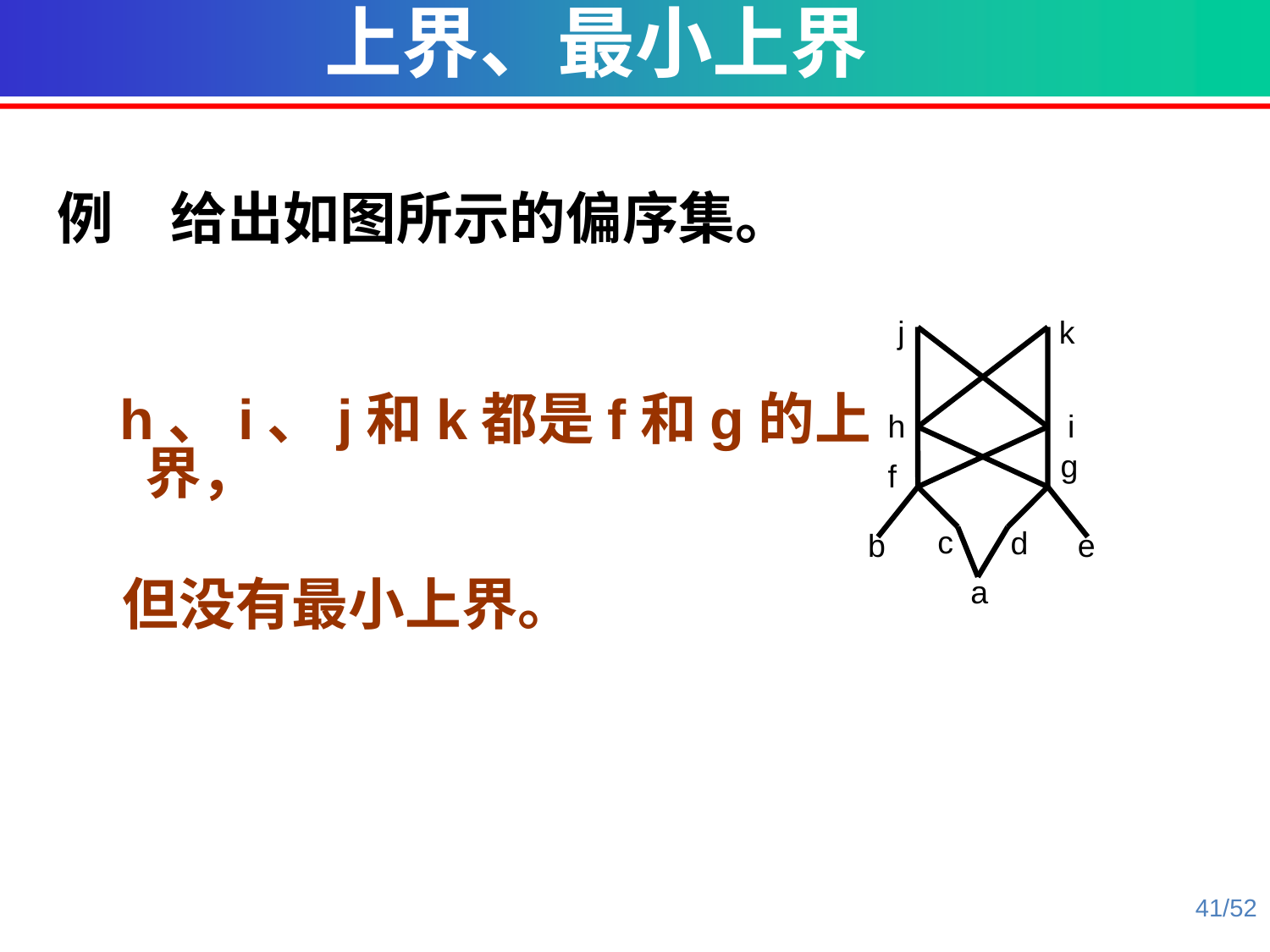

上界、最小上界
例　给出如图所示的偏序集。

    h、i、j和k都是f和g的上界，

    但没有最小上界。
j
k

h
i

g
f

c
d
b
e

a
41/52